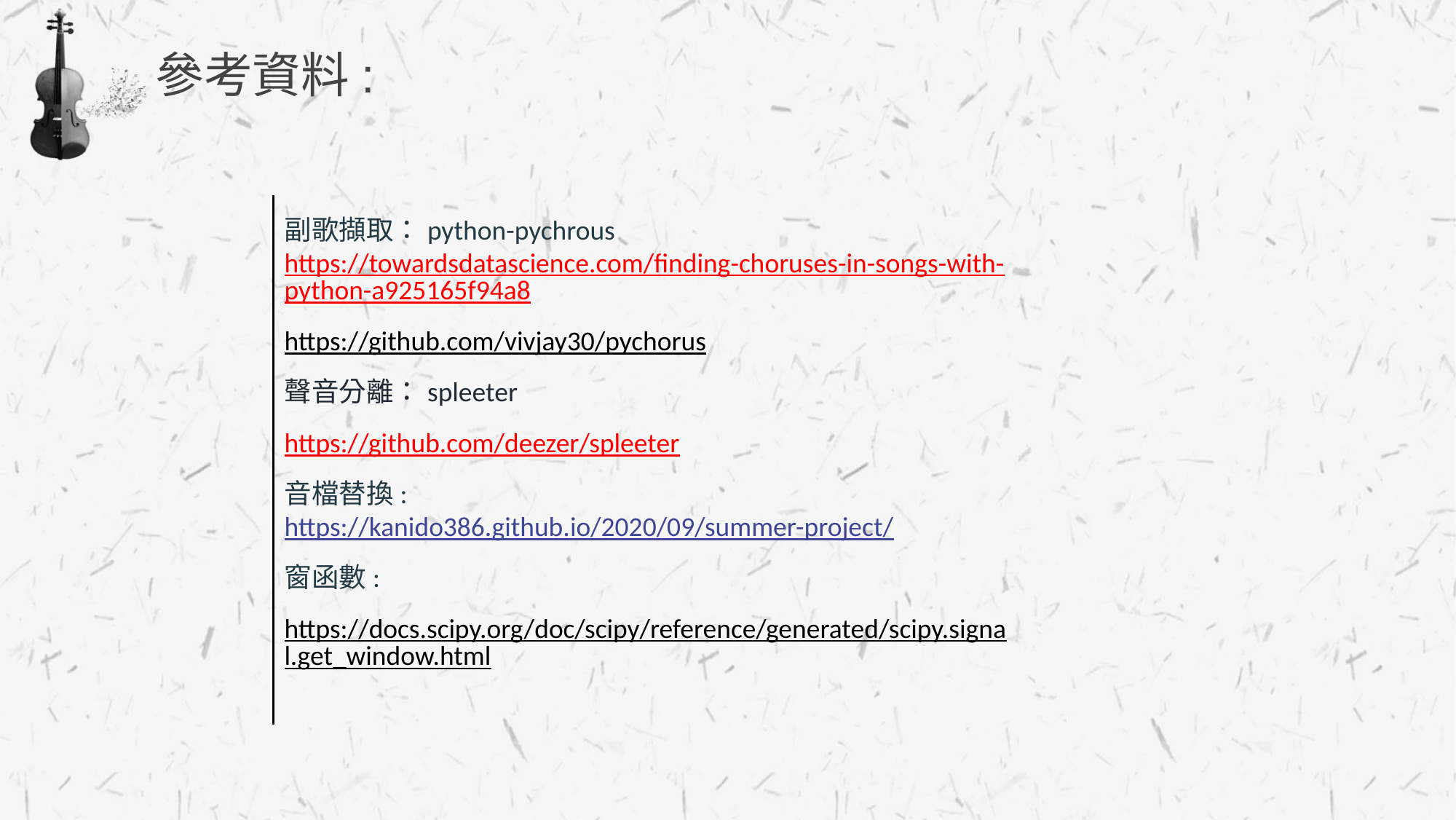

參考資料:

副歌擷取：python-pychrous https://towardsdatascience.com/finding-choruses-in-songs-with-python-a925165f94a8
https://github.com/vivjay30/pychorus
聲音分離：spleeter
https://github.com/deezer/spleeter
音檔替換:https://kanido386.github.io/2020/09/summer-project/
窗函數:
https://docs.scipy.org/doc/scipy/reference/generated/scipy.signal.get_window.html